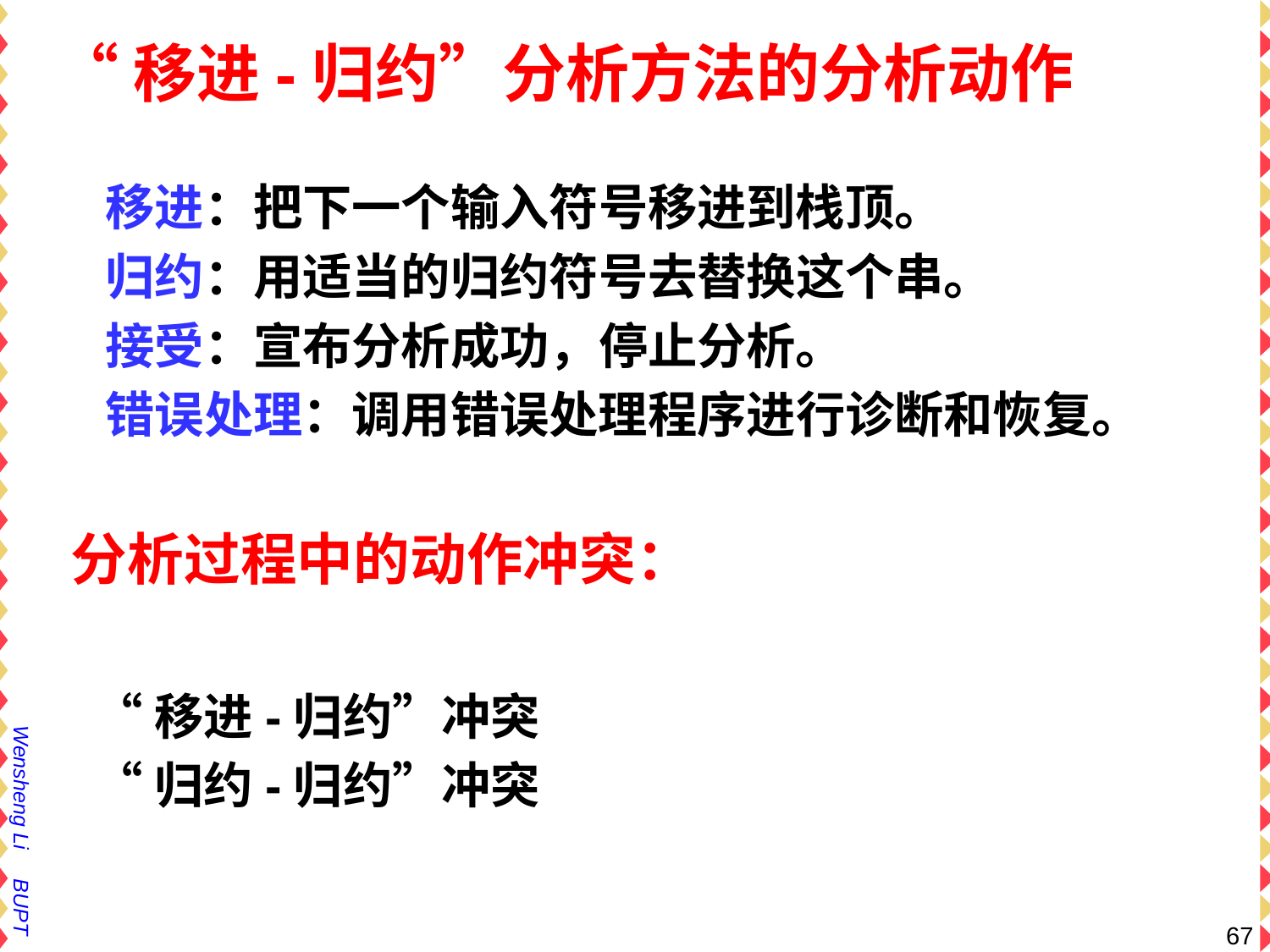

# “移进-归约”分析方法的分析动作
  移进：把下一个输入符号移进到栈顶。
  归约：用适当的归约符号去替换这个串。
  接受：宣布分析成功，停止分析。
  错误处理：调用错误处理程序进行诊断和恢复。

分析过程中的动作冲突：

  “移进-归约”冲突
  “归约-归约”冲突
67